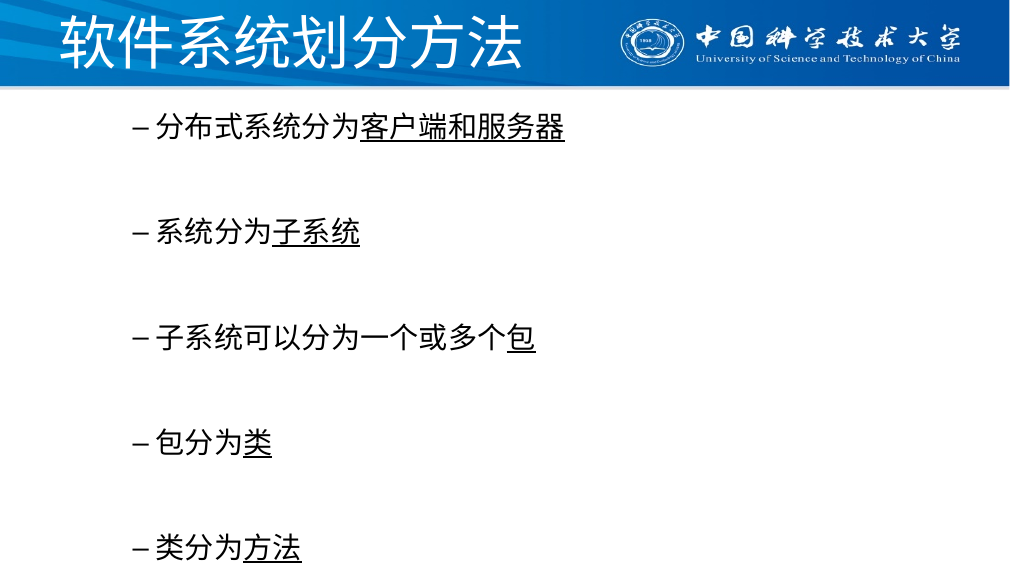

# 软件系统划分方法
分布式系统分为客户端和服务器

系统分为子系统

子系统可以分为一个或多个包

包分为类

类分为方法